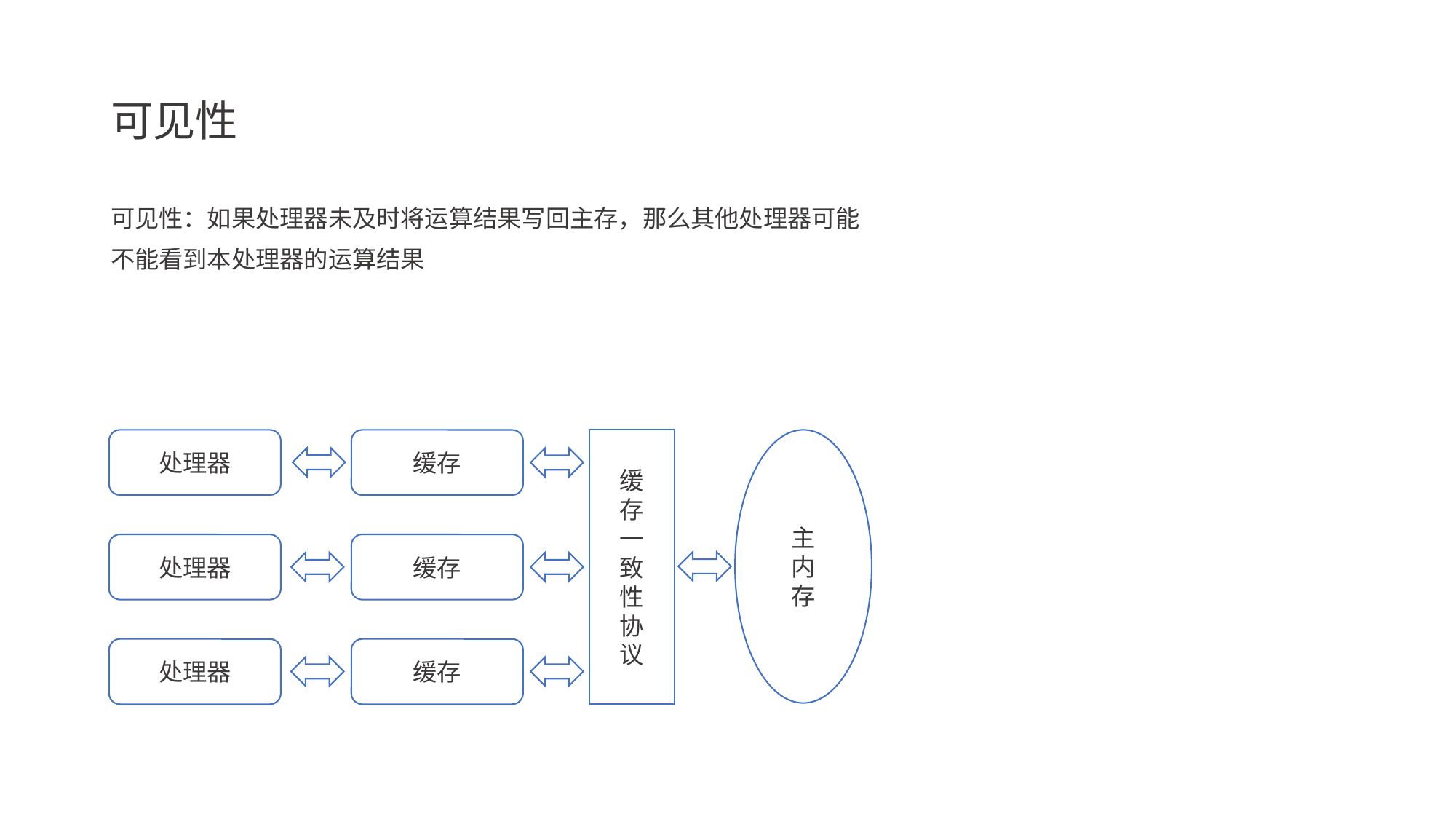

# 可见性
可见性：如果处理器未及时将运算结果写回主存，那么其他处理器可能不能看到本处理器的运算结果
处理器
主
内
存
缓存
缓
存
一
致
性
协
议

处理器
缓存

处理器
缓存